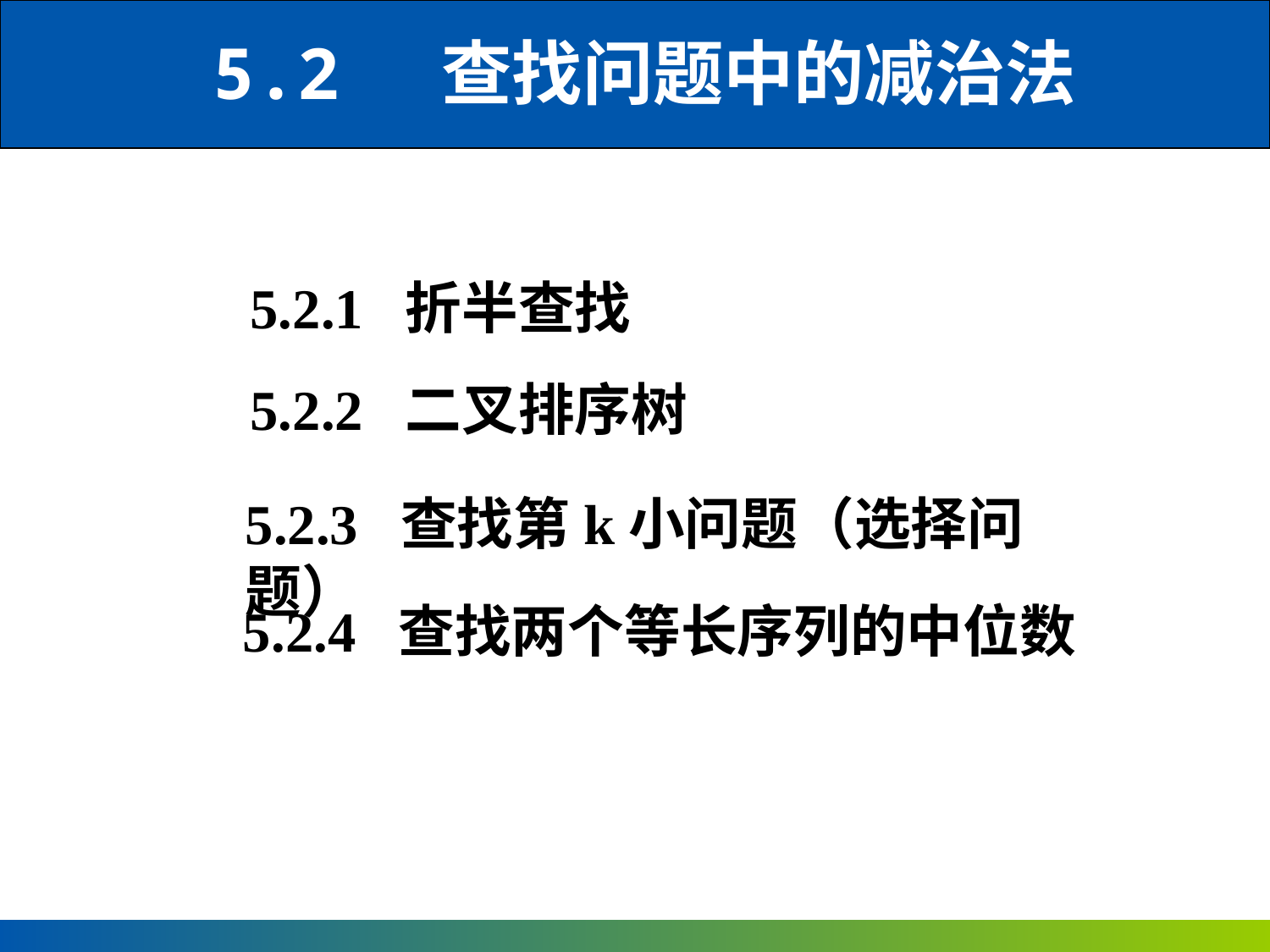

5.2  查找问题中的减治法
5.2.1  折半查找
5.2.2  二叉排序树
5.2.3  查找第k小问题（选择问题）
5.2.4  查找两个等长序列的中位数